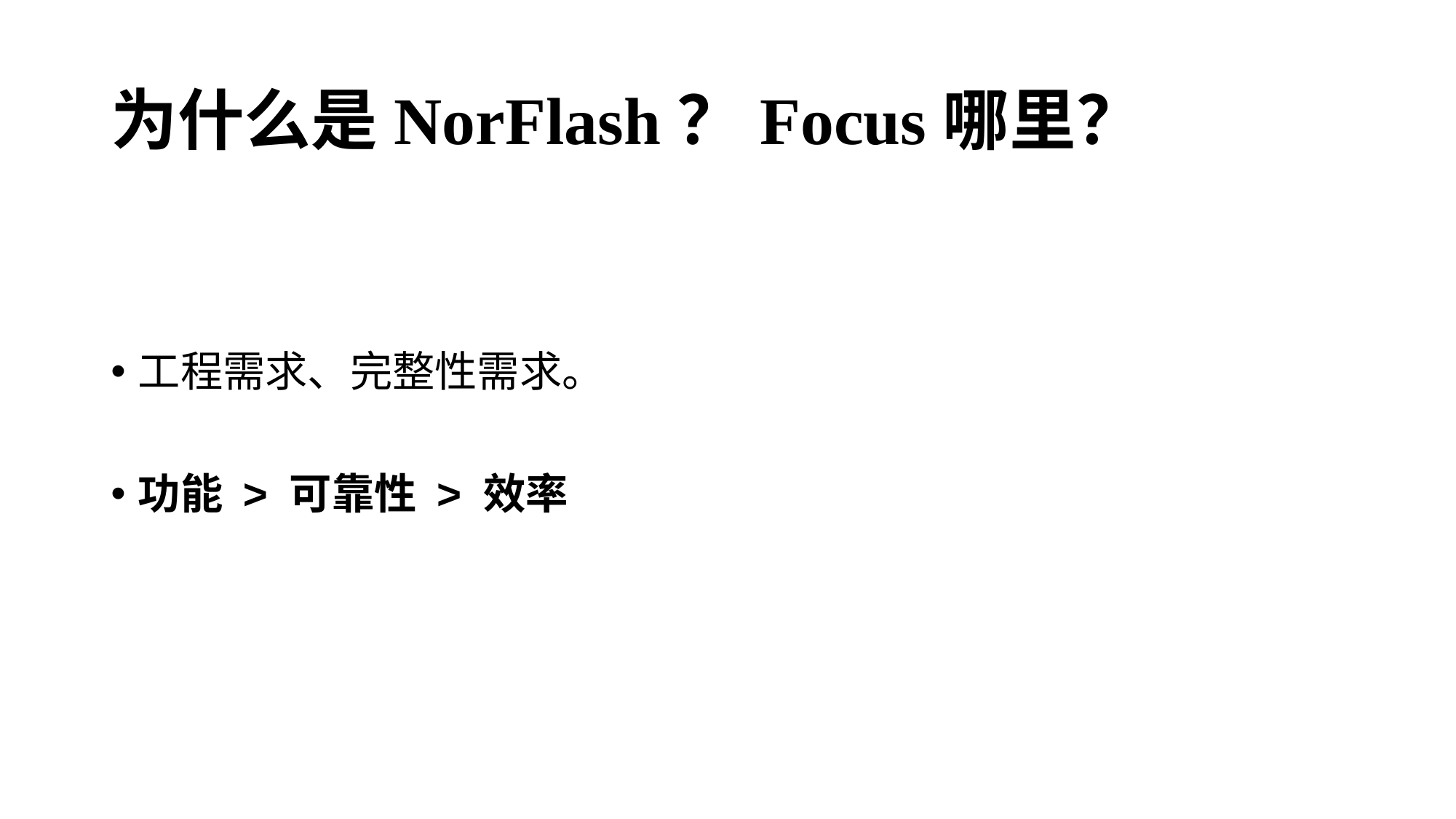

# 为什么是NorFlash？Focus哪里？

工程需求、完整性需求。

功能 > 可靠性 > 效率